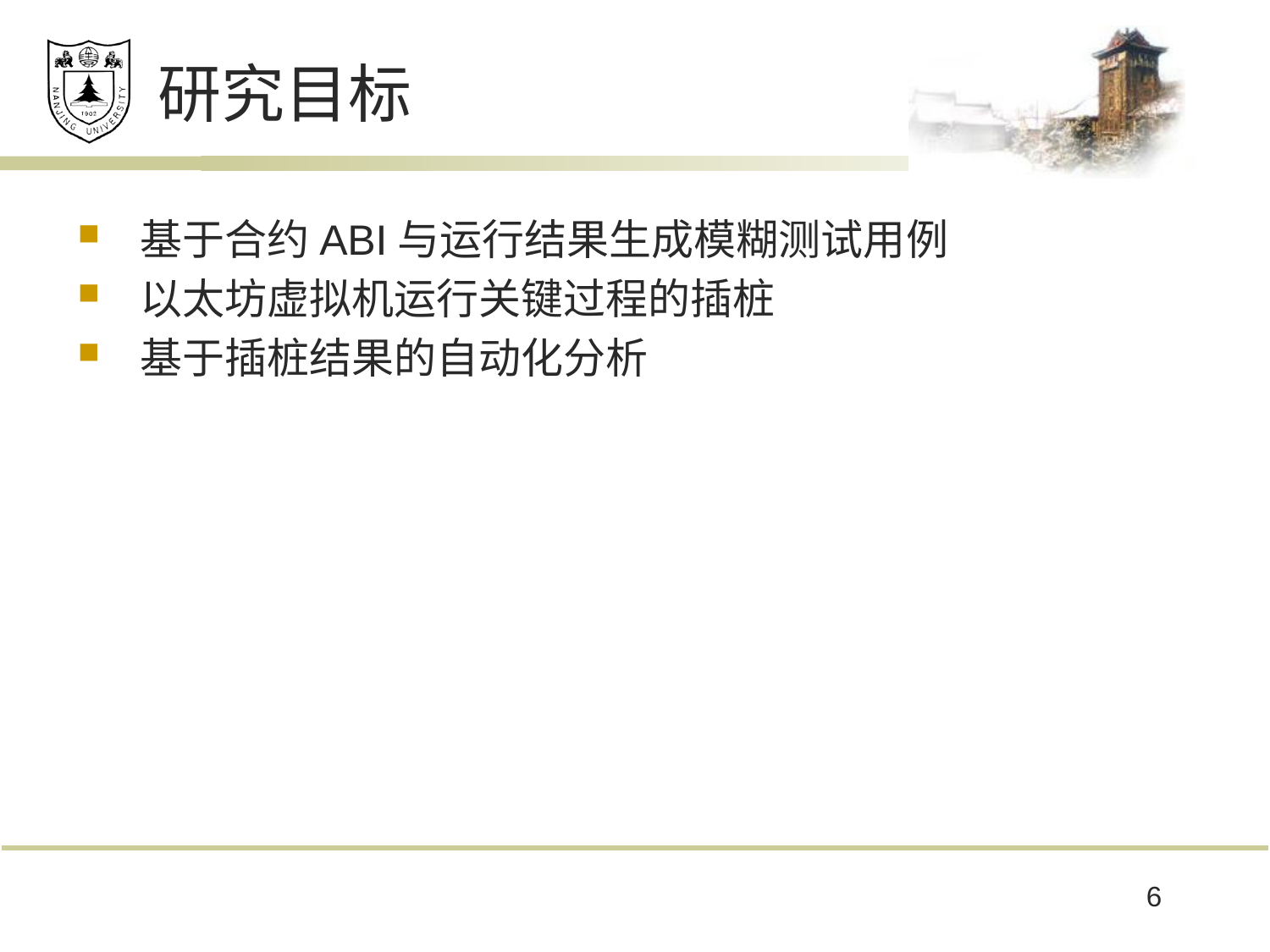

# 研究目标
基于合约ABI与运行结果生成模糊测试用例
以太坊虚拟机运行关键过程的插桩
基于插桩结果的自动化分析

6